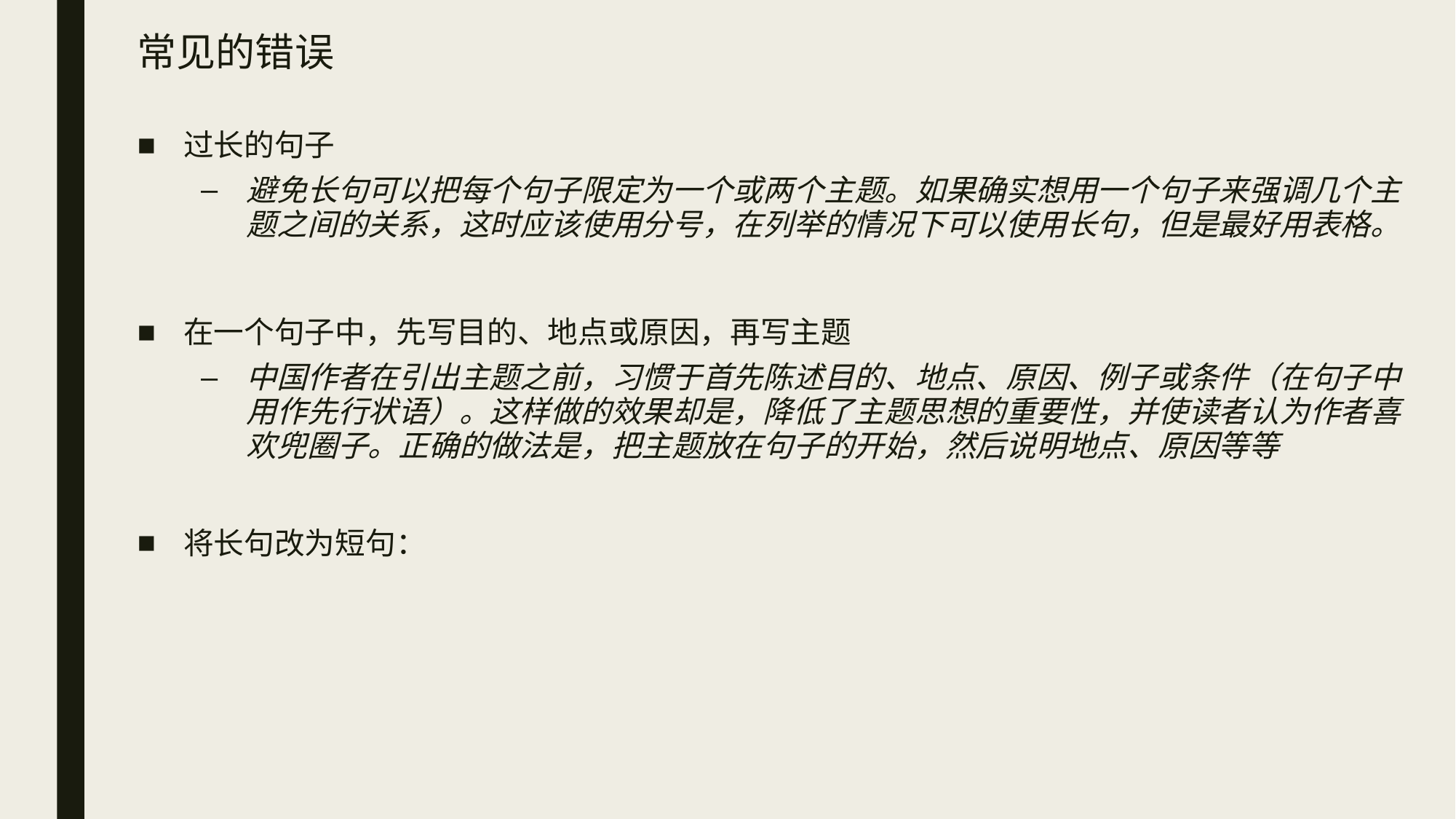

# 常见的错误
过长的句子
避免长句可以把每个句子限定为一个或两个主题。如果确实想用一个句子来强调几个主题之间的关系，这时应该使用分号，在列举的情况下可以使用长句，但是最好用表格。

在一个句子中，先写目的、地点或原因，再写主题
中国作者在引出主题之前，习惯于首先陈述目的、地点、原因、例子或条件（在句子中用作先行状语）。这样做的效果却是，降低了主题思想的重要性，并使读者认为作者喜欢兜圈子。正确的做法是，把主题放在句子的开始，然后说明地点、原因等等

将长句改为短句：